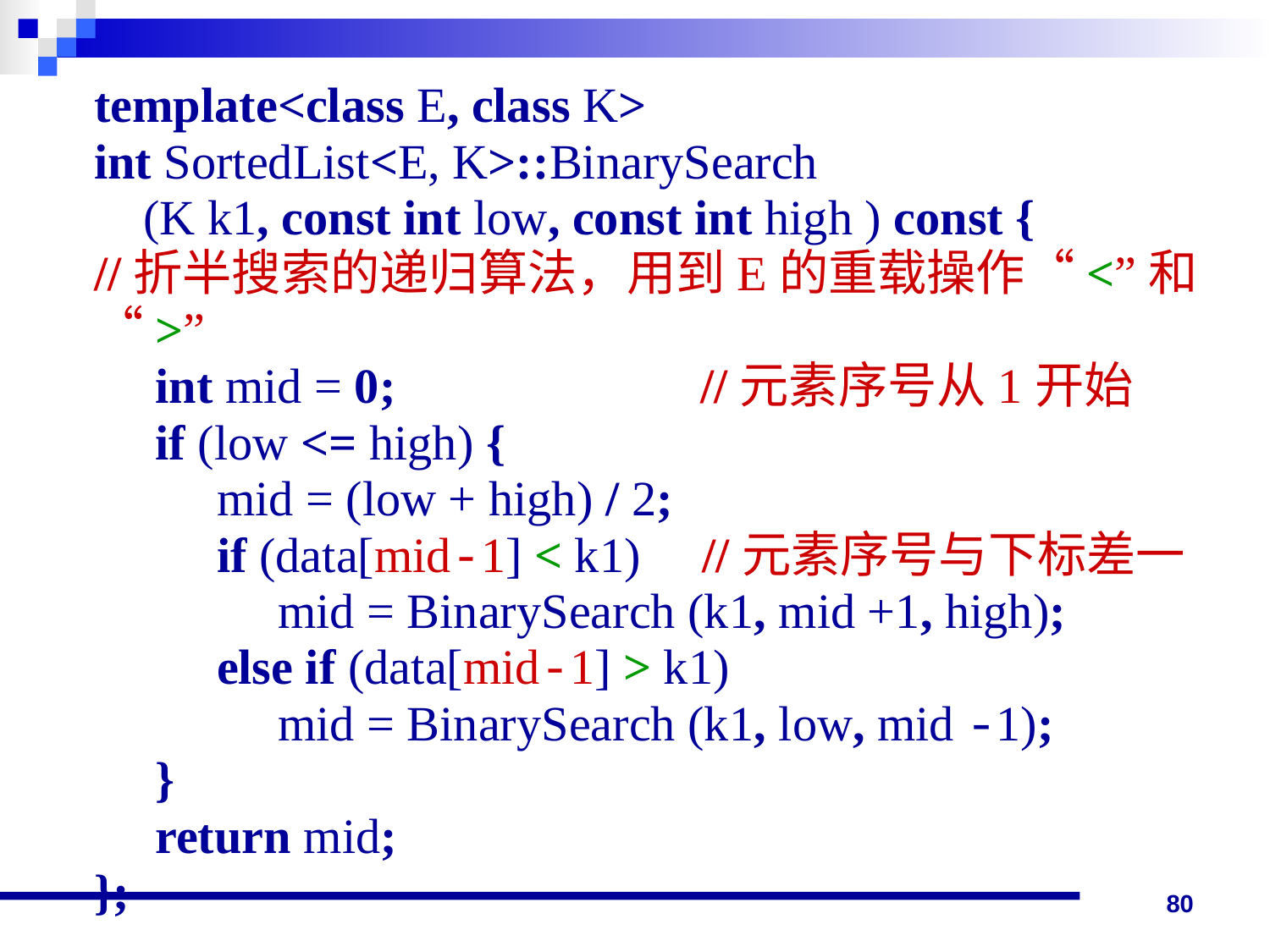

template<class E, class K>
int SortedList<E, K>::BinarySearch
    (K k1, const int low, const int high ) const {
//折半搜索的递归算法，用到E的重载操作“<”和“>”
     int mid = 0;		        //元素序号从1开始
     if (low <= high) {
          mid = (low + high) / 2;
          if (data[mid-1] < k1)     //元素序号与下标差一
               mid = BinarySearch (k1, mid +1, high);
          else if (data[mid-1] > k1)
               mid = BinarySearch (k1, low, mid -1);
     }
     return mid;
};
80